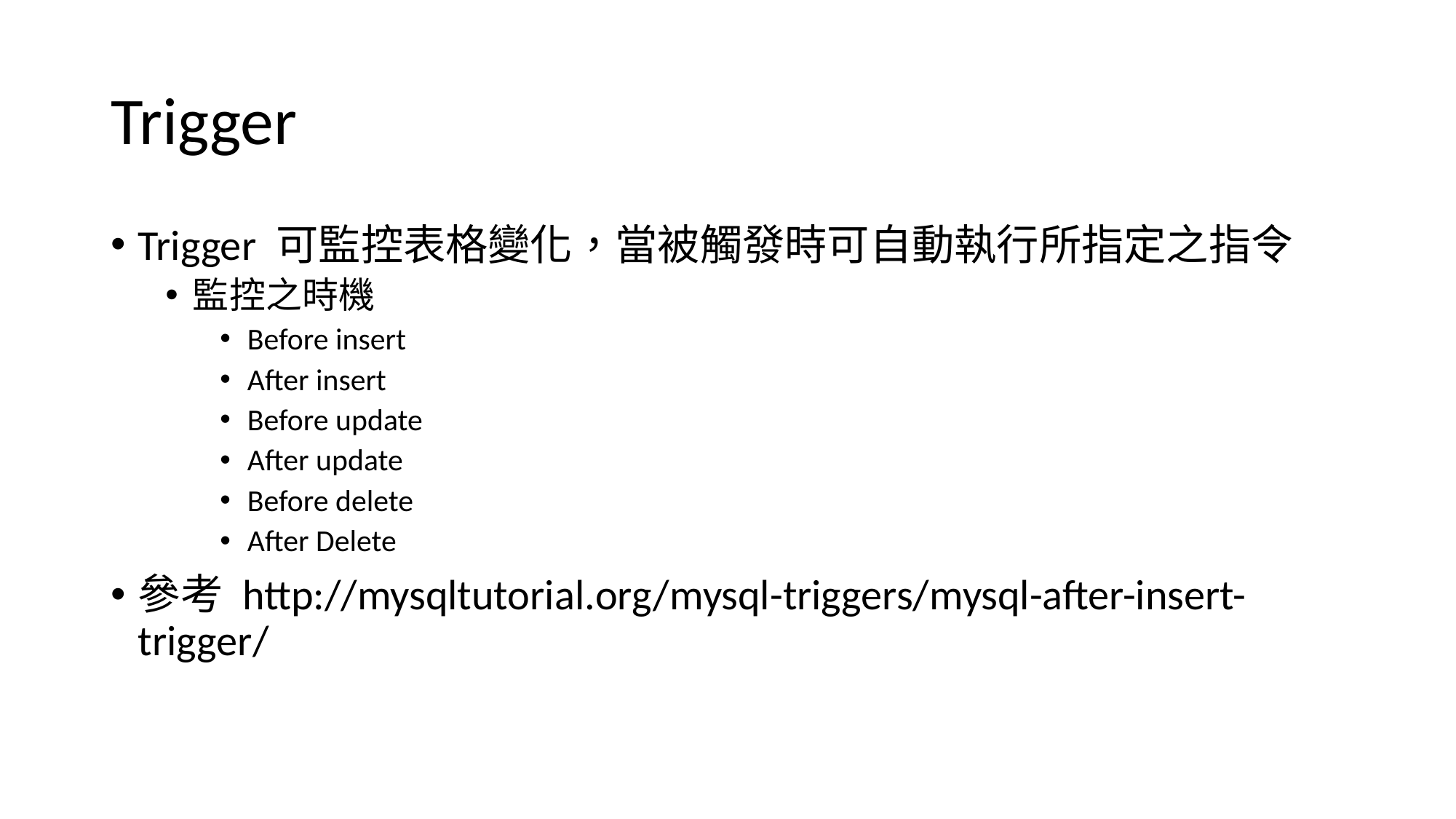

# Trigger
Trigger 可監控表格變化，當被觸發時可自動執行所指定之指令
監控之時機
Before insert
After insert
Before update
After update
Before delete
After Delete
參考 http://mysqltutorial.org/mysql-triggers/mysql-after-insert-trigger/